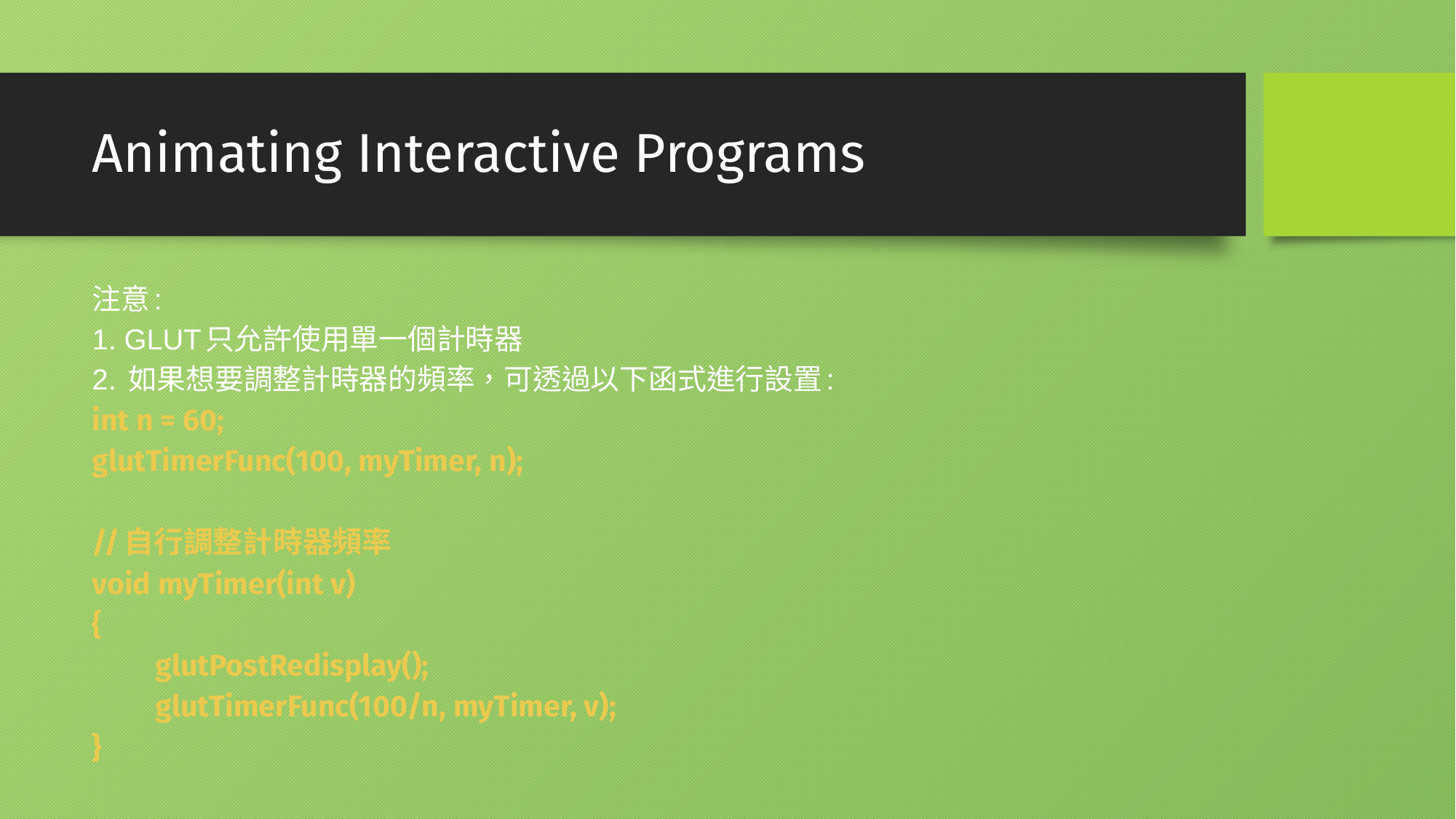

# Animating Interactive Programs
注意:
1. GLUT只允許使用單一個計時器
2. 如果想要調整計時器的頻率，可透過以下函式進行設置:
int n = 60;
glutTimerFunc(100, myTimer, n);

//自行調整計時器頻率
void myTimer(int v)
{
	glutPostRedisplay();
	glutTimerFunc(100/n, myTimer, v);
}